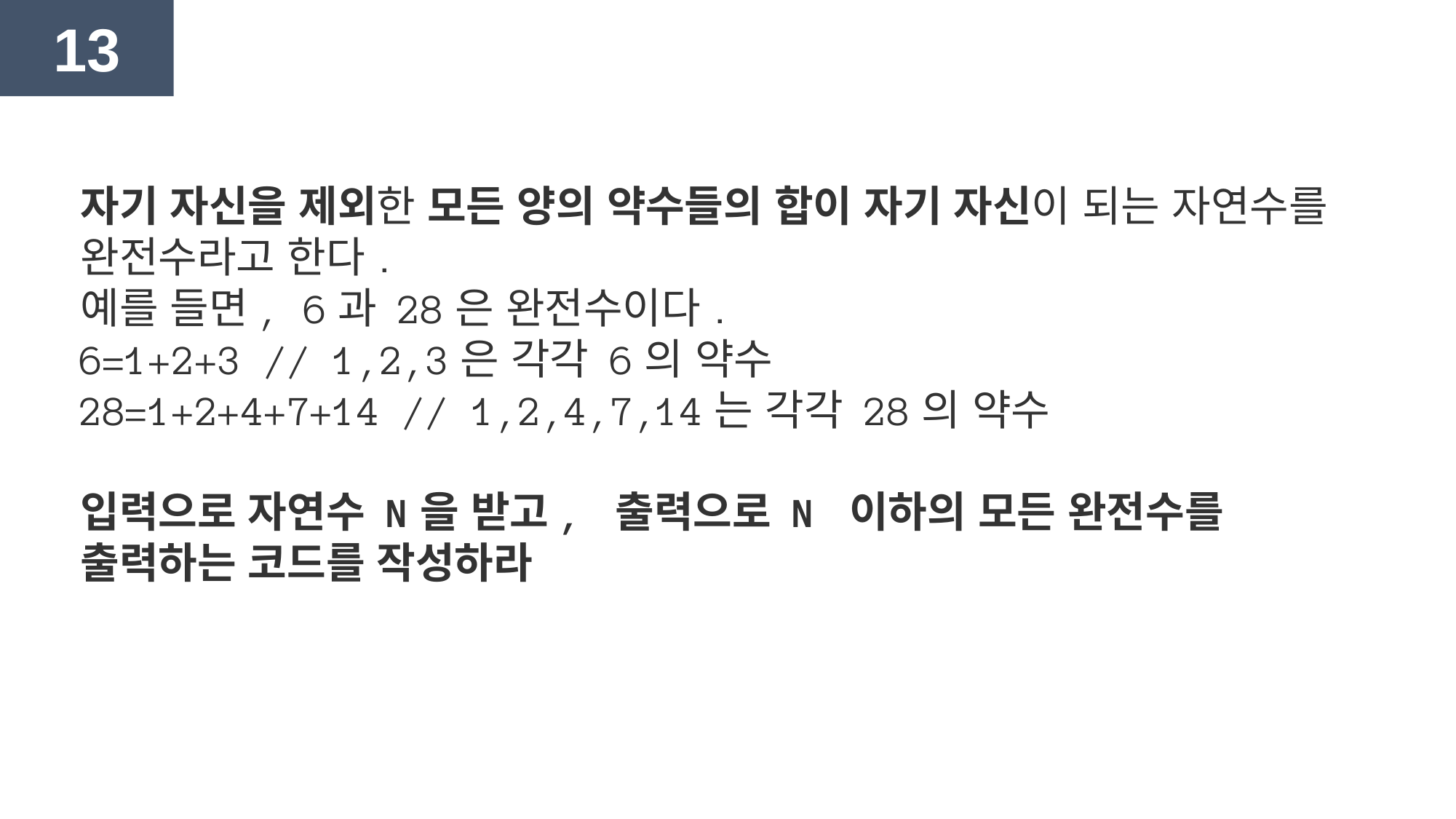

13
자기 자신을 제외한 모든 양의 약수들의 합이 자기 자신이 되는 자연수를 완전수라고 한다.
예를 들면, 6과 28은 완전수이다.
6=1+2+3 // 1,2,3은 각각 6의 약수
28=1+2+4+7+14 // 1,2,4,7,14는 각각 28의 약수

입력으로 자연수 N을 받고, 출력으로 N 이하의 모든 완전수를 출력하는 코드를 작성하라